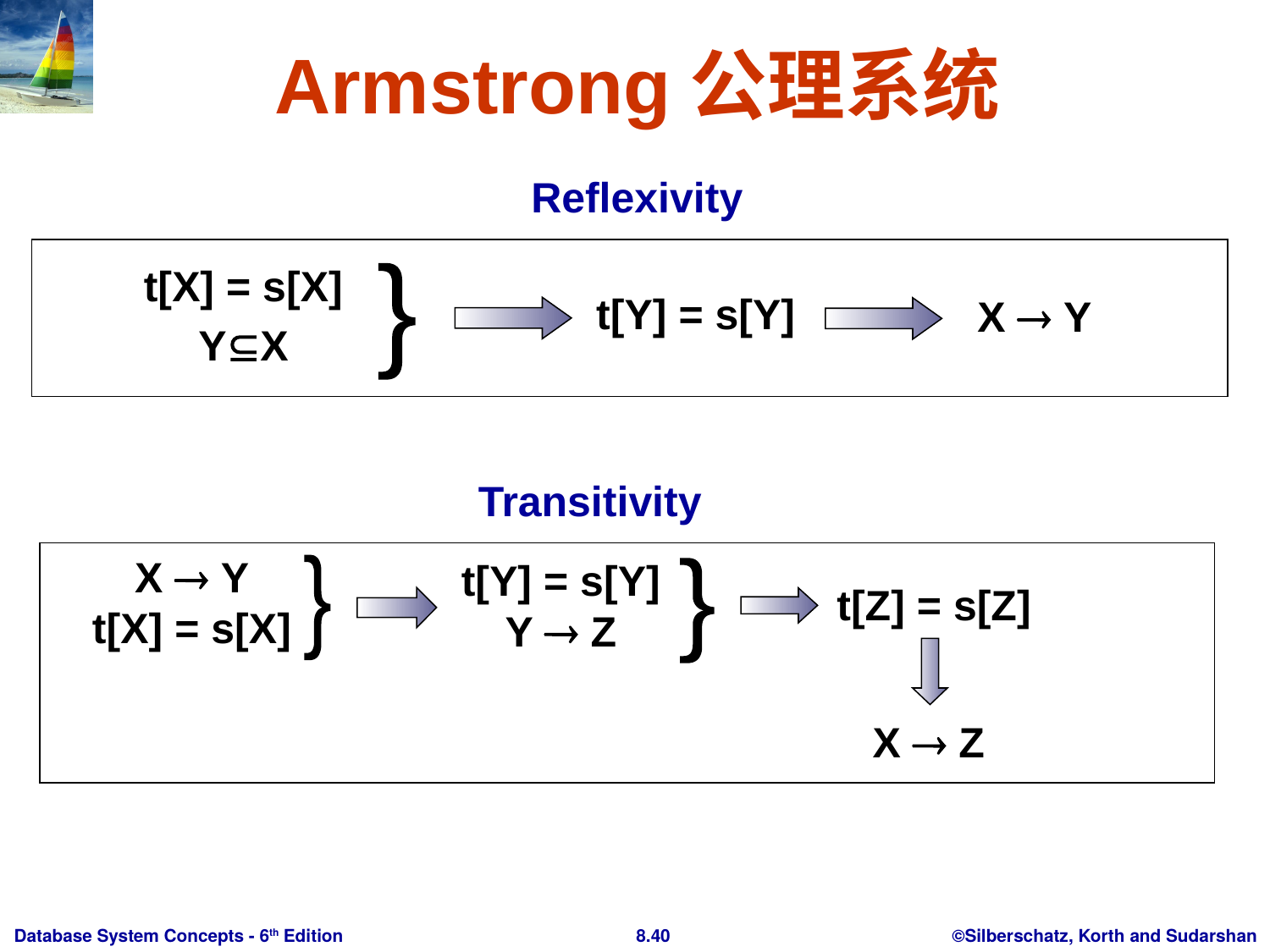

Armstrong公理系统
Reflexivity

t[X] = s[X]
Y⊆X
}
t[Y] = s[Y]
X → Y

Transitivity

X → Y
t[X] = s[X]
t[Y] = s[Y]
Y → Z
}
}
t[Z] = s[Z]

X → Z